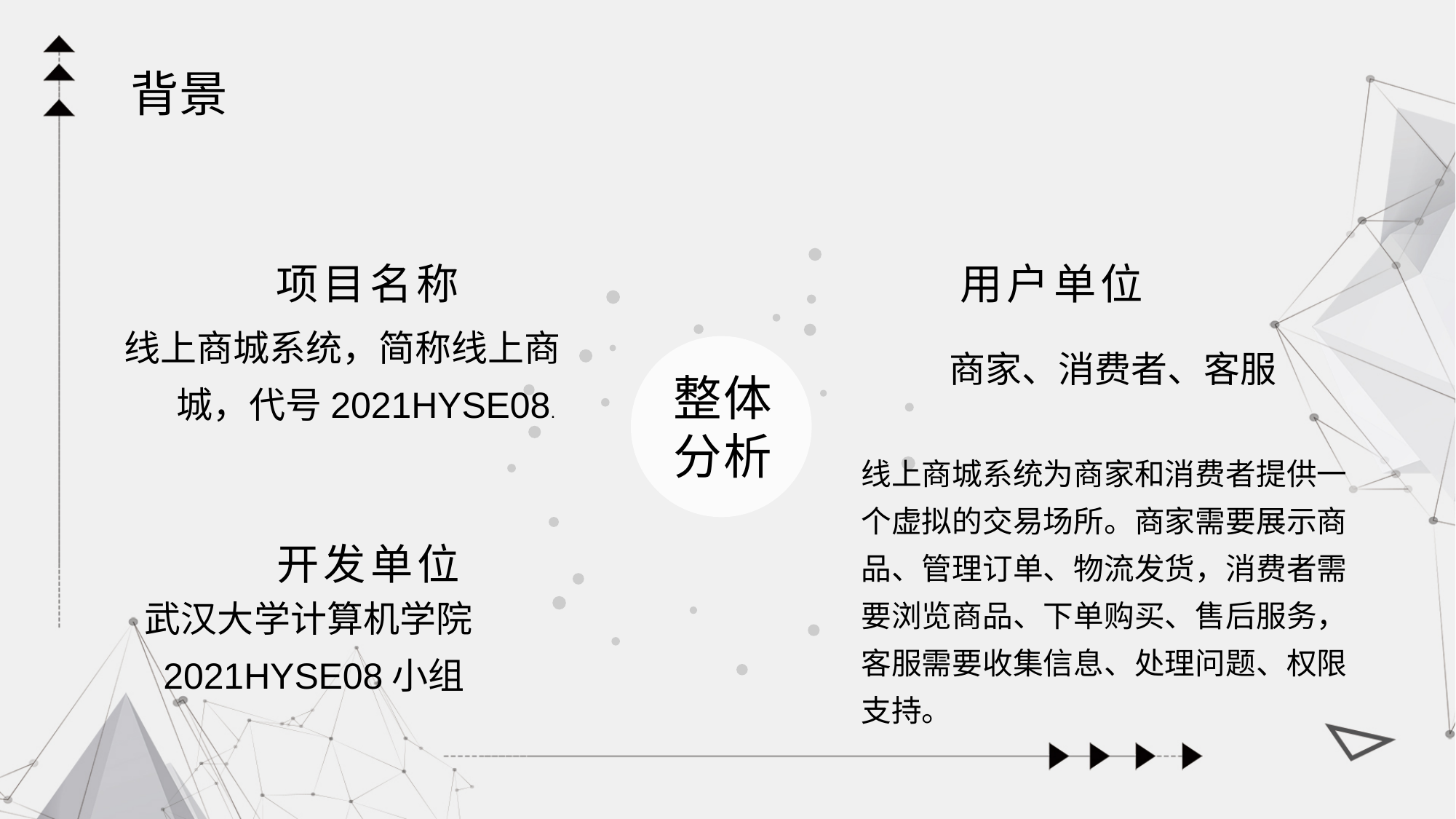

背景
项目名称
用户单位

线上商城系统，简称线上商城，代号2021HYSE08.

商家、消费者、客服

整体
分析

线上商城系统为商家和消费者提供一个虚拟的交易场所。商家需要展示商品、管理订单、物流发货，消费者需要浏览商品、下单购买、售后服务，客服需要收集信息、处理问题、权限支持。

开发单位

武汉大学计算机学院2021HYSE08小组